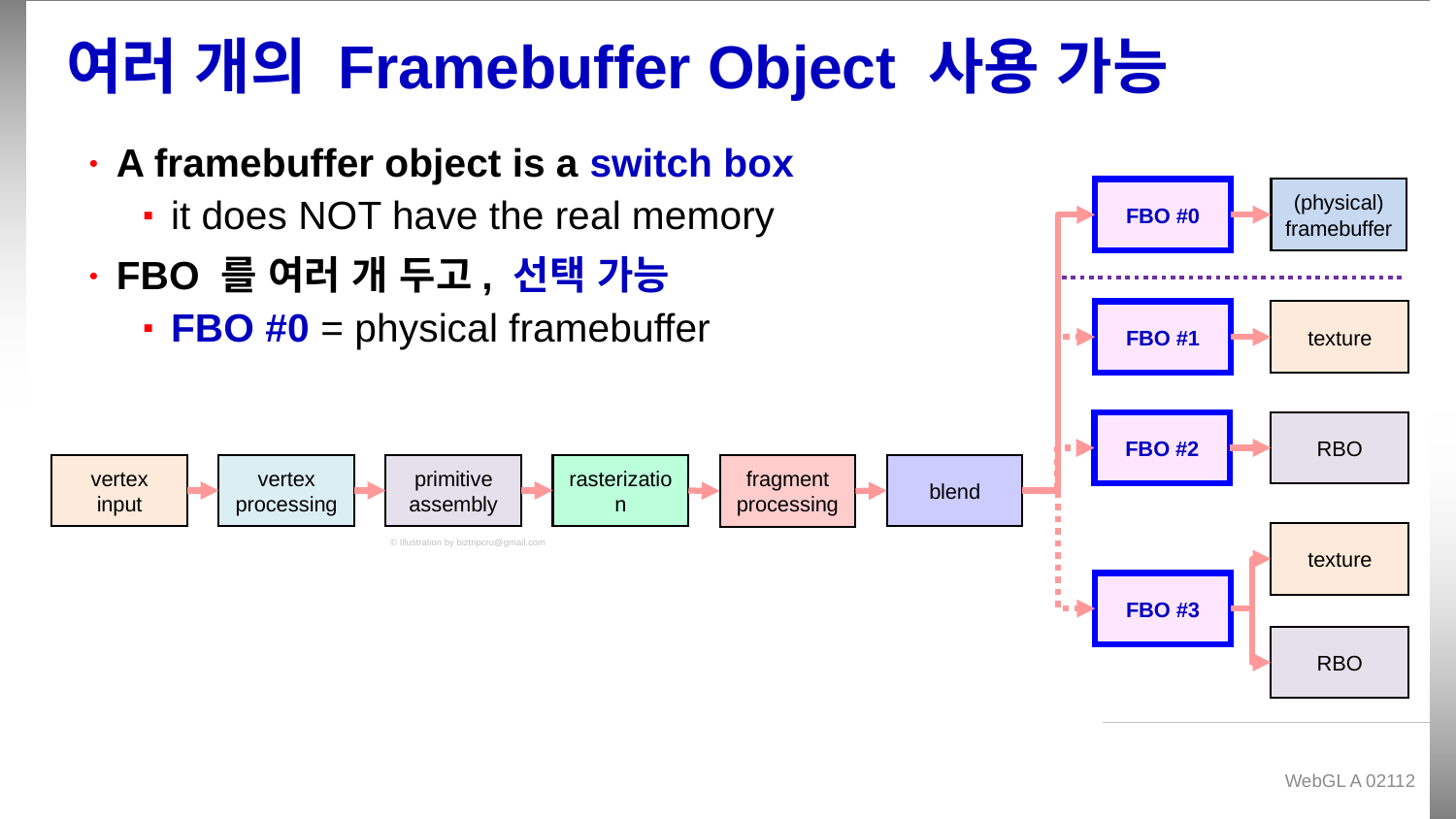

# 여러 개의 Framebuffer Object 사용 가능
A framebuffer object is a switch box
it does NOT have the real memory
FBO 를 여러 개 두고, 선택 가능
FBO #0 = physical framebuffer

FBO #0
(physical)
framebuffer
FBO #1
texture
RBO
FBO #2
vertex
input
vertex
processing
primitive assembly
rasterization
blend
fragment processing
texture
© Illustration by biztripcru@gmail.com
FBO #3
RBO
WebGL A 02112